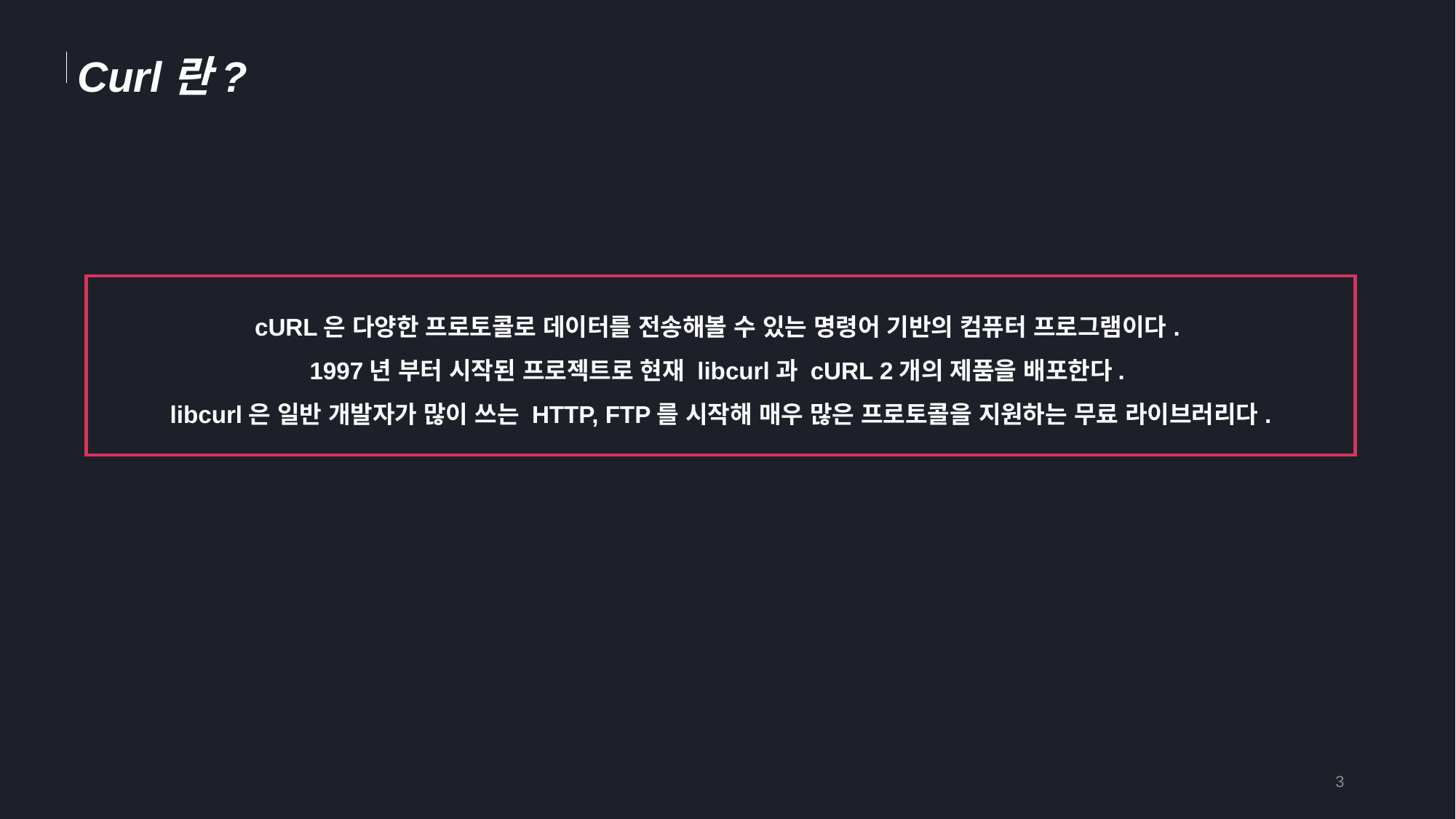

Curl란?

cURL은 다양한 프로토콜로 데이터를 전송해볼 수 있는 명령어 기반의 컴퓨터 프로그램이다.
1997년 부터 시작된 프로젝트로 현재 libcurl과 cURL 2개의 제품을 배포한다.
libcurl은 일반 개발자가 많이 쓰는 HTTP, FTP를 시작해 매우 많은 프로토콜을 지원하는 무료 라이브러리다.
3